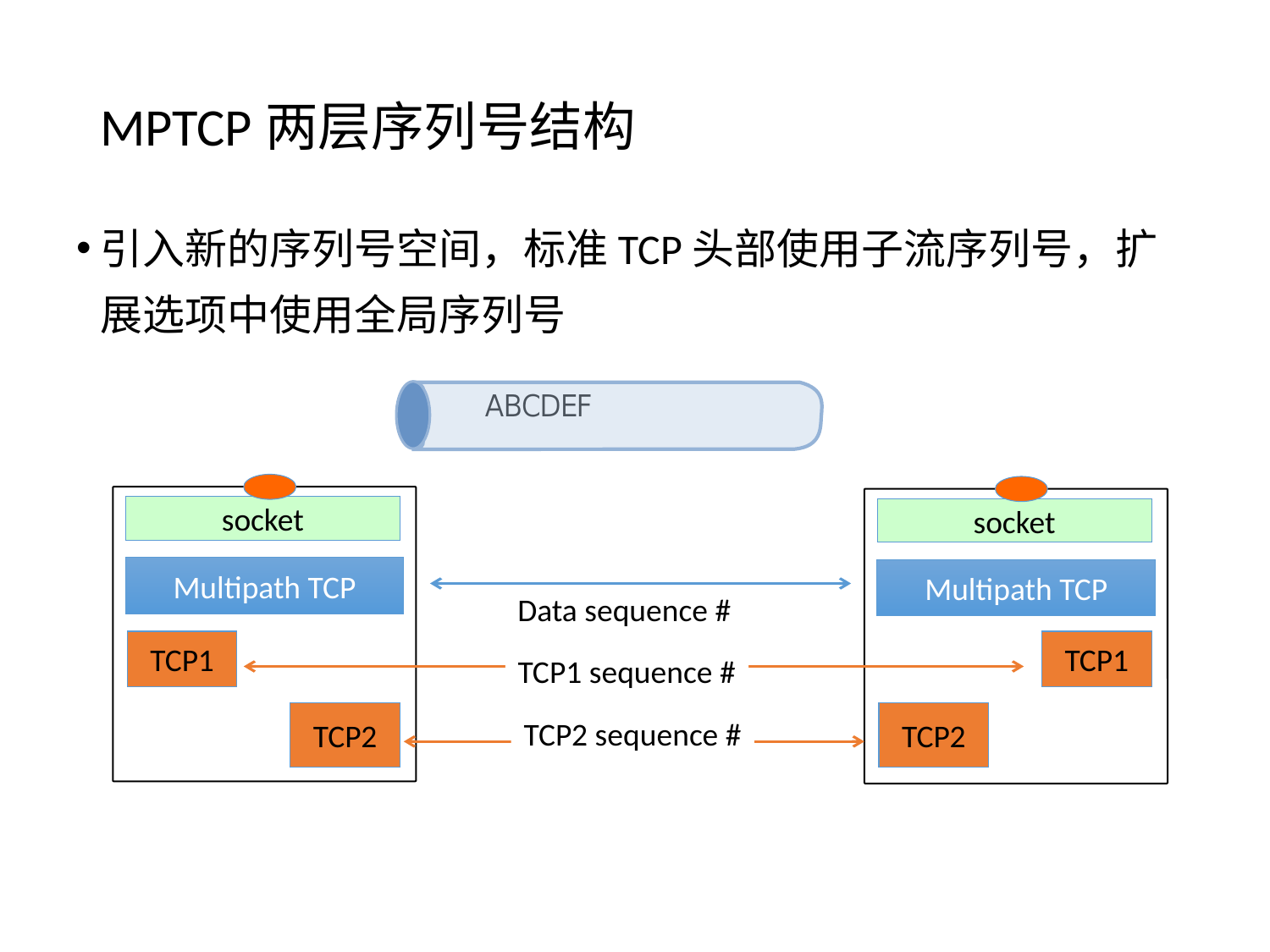

# MPTCP两层序列号结构
引入新的序列号空间，标准TCP头部使用子流序列号，扩展选项中使用全局序列号

ABCDEF

socket
socket
Multipath TCP
Multipath TCP
Data sequence #
TCP1
TCP1
TCP1 sequence #
TCP2
TCP2
TCP2 sequence #
73